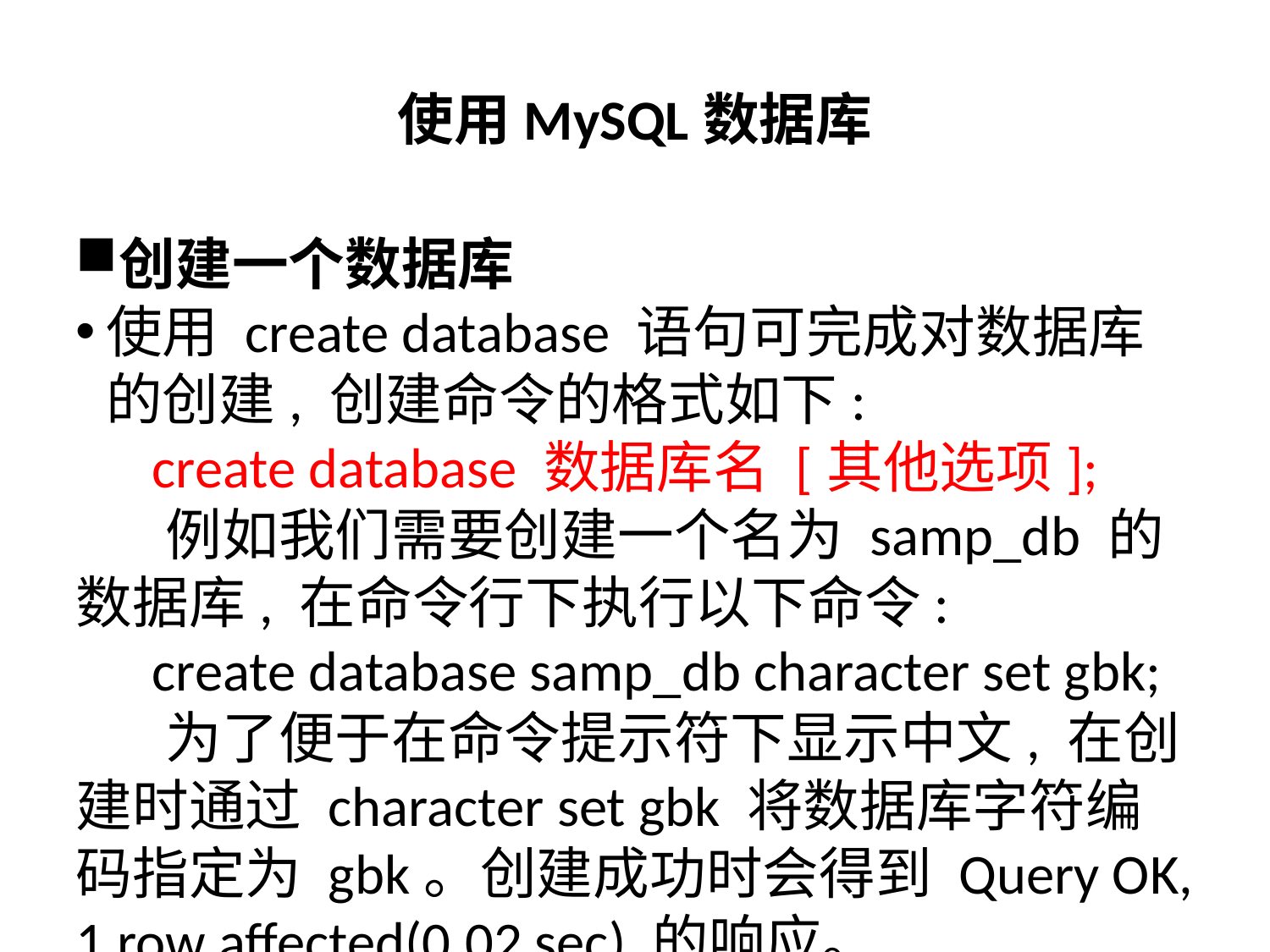

使用MySQL数据库
创建一个数据库
使用 create database 语句可完成对数据库的创建, 创建命令的格式如下:
      create database 数据库名 [其他选项];
      例如我们需要创建一个名为 samp_db 的数据库, 在命令行下执行以下命令:
      create database samp_db character set gbk;
      为了便于在命令提示符下显示中文, 在创建时通过 character set gbk 将数据库字符编码指定为 gbk。创建成功时会得到 Query OK, 1 row affected(0.02 sec) 的响应。
注意: MySQL语句以分号(;)作为语句的结束, 若在语句结尾不添加分号时, 命令提示符会以 -> 提示你继续输入(有个别特例, 但加分号是一定不会错的);
提示: 可以使用 show databases; 命令查看已经创建了哪些数据库。